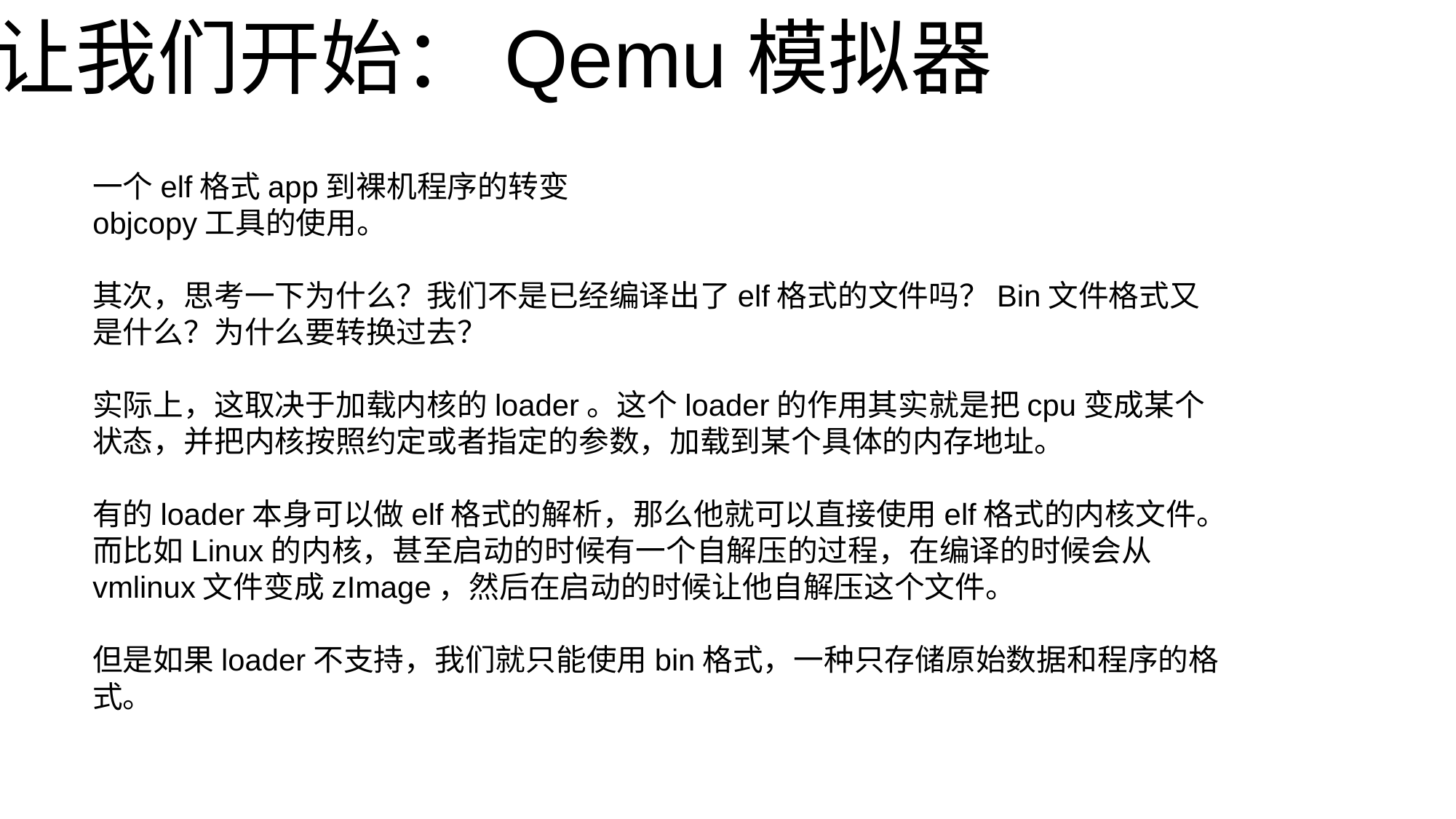

让我们开始：Qemu模拟器
一个elf格式app到裸机程序的转变
objcopy工具的使用。

其次，思考一下为什么？我们不是已经编译出了elf格式的文件吗？Bin文件格式又是什么？为什么要转换过去？

实际上，这取决于加载内核的loader。这个loader的作用其实就是把cpu变成某个状态，并把内核按照约定或者指定的参数，加载到某个具体的内存地址。

有的loader本身可以做elf格式的解析，那么他就可以直接使用elf格式的内核文件。而比如Linux的内核，甚至启动的时候有一个自解压的过程，在编译的时候会从vmlinux文件变成zImage，然后在启动的时候让他自解压这个文件。

但是如果loader不支持，我们就只能使用bin格式，一种只存储原始数据和程序的格式。